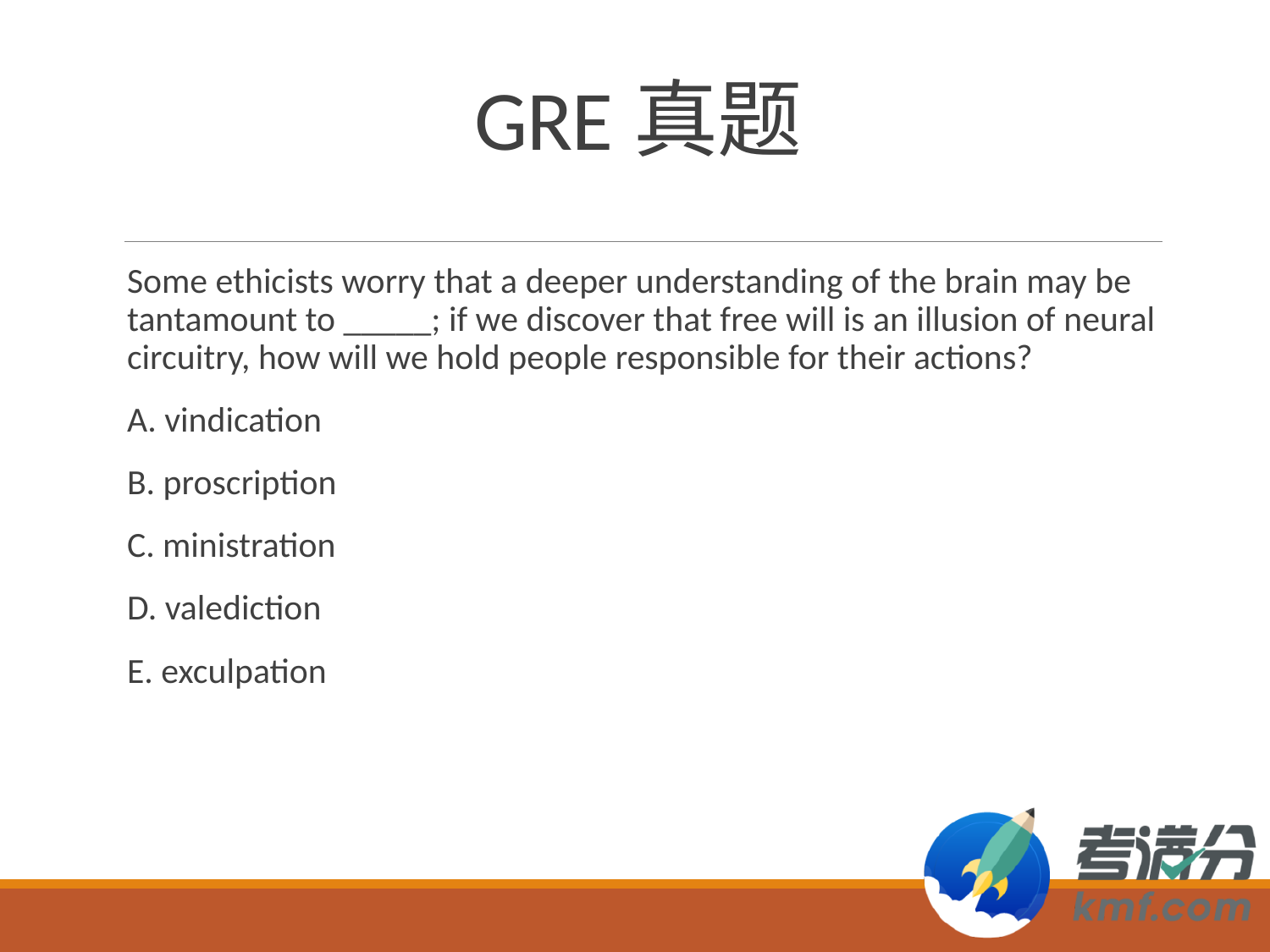

# GRE真题
Some ethicists worry that a deeper understanding of the brain may be tantamount to _____; if we discover that free will is an illusion of neural circuitry, how will we hold people responsible for their actions?
A. vindication
B. proscription
C. ministration
D. valediction
E. exculpation